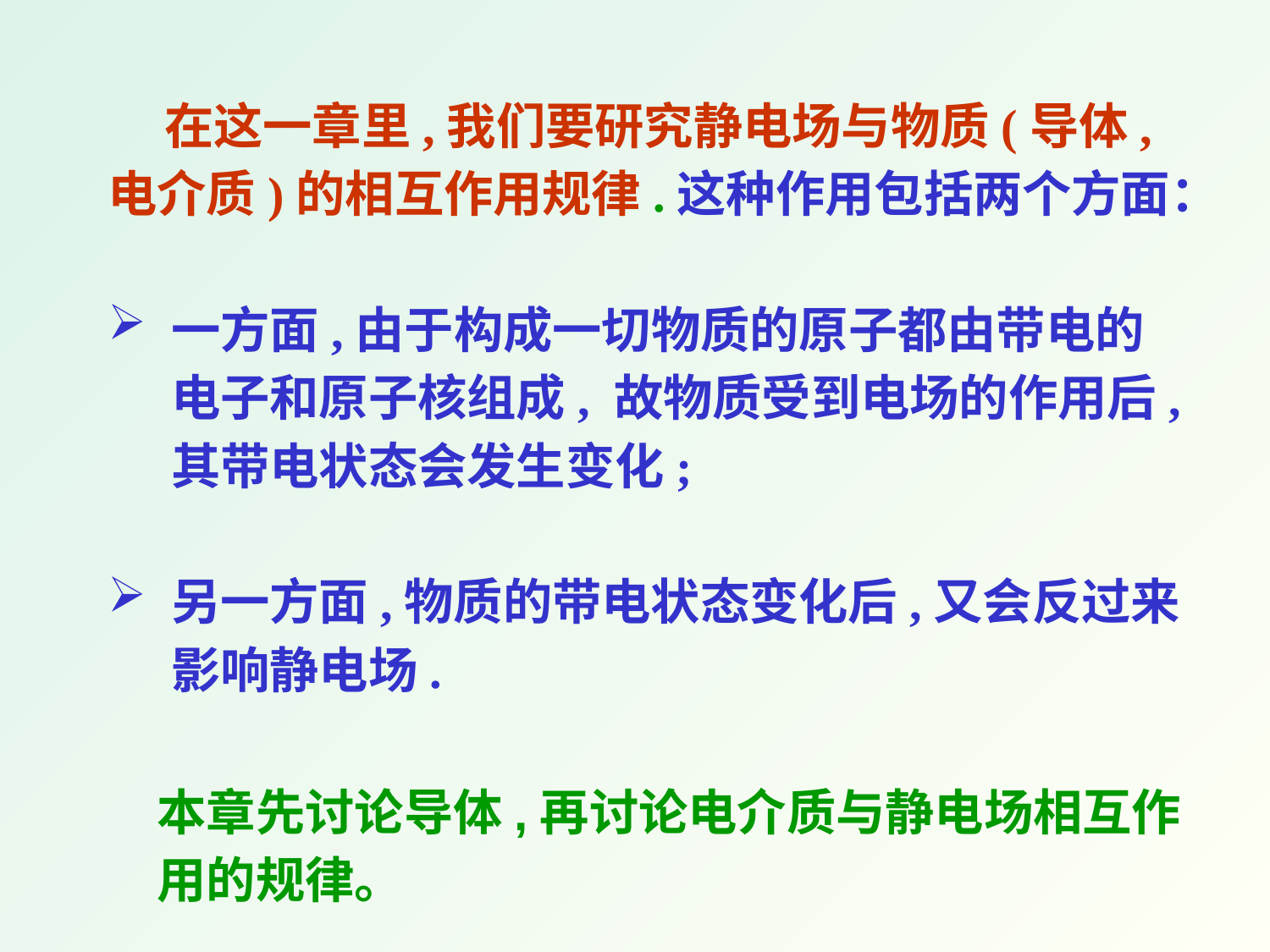

在这一章里,我们要研究静电场与物质(导体,电介质)的相互作用规律.这种作用包括两个方面：

一方面,由于构成一切物质的原子都由带电的电子和原子核组成, 故物质受到电场的作用后,其带电状态会发生变化;

另一方面,物质的带电状态变化后,又会反过来影响静电场.

本章先讨论导体,再讨论电介质与静电场相互作用的规律。